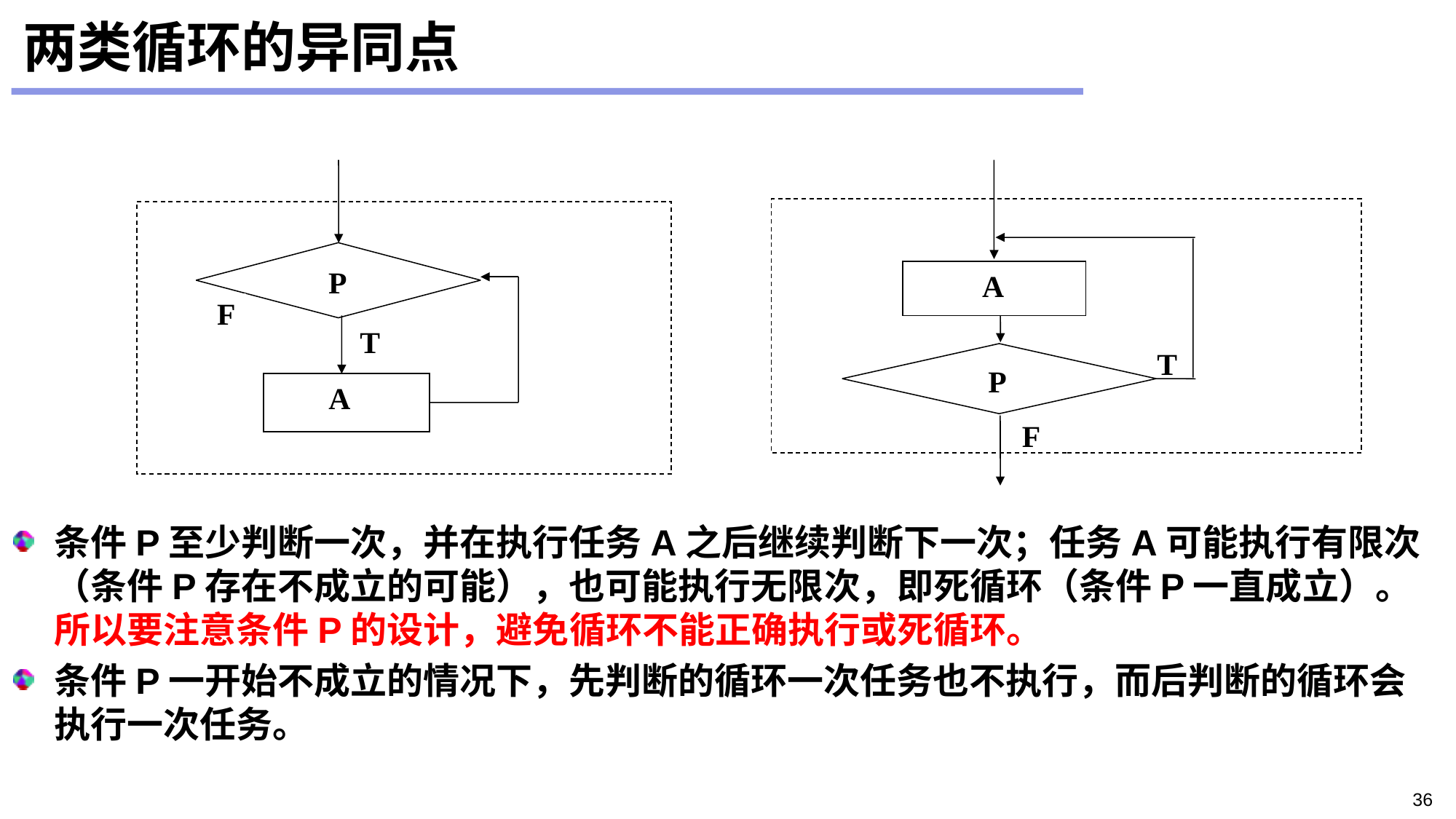

# 两类循环的异同点

条件P至少判断一次，并在执行任务A之后继续判断下一次；任务A可能执行有限次（条件P存在不成立的可能），也可能执行无限次，即死循环（条件P一直成立）。所以要注意条件P的设计，避免循环不能正确执行或死循环。
条件P一开始不成立的情况下，先判断的循环一次任务也不执行，而后判断的循环会执行一次任务。

P

F

T
     A

         A

P
T

F
36